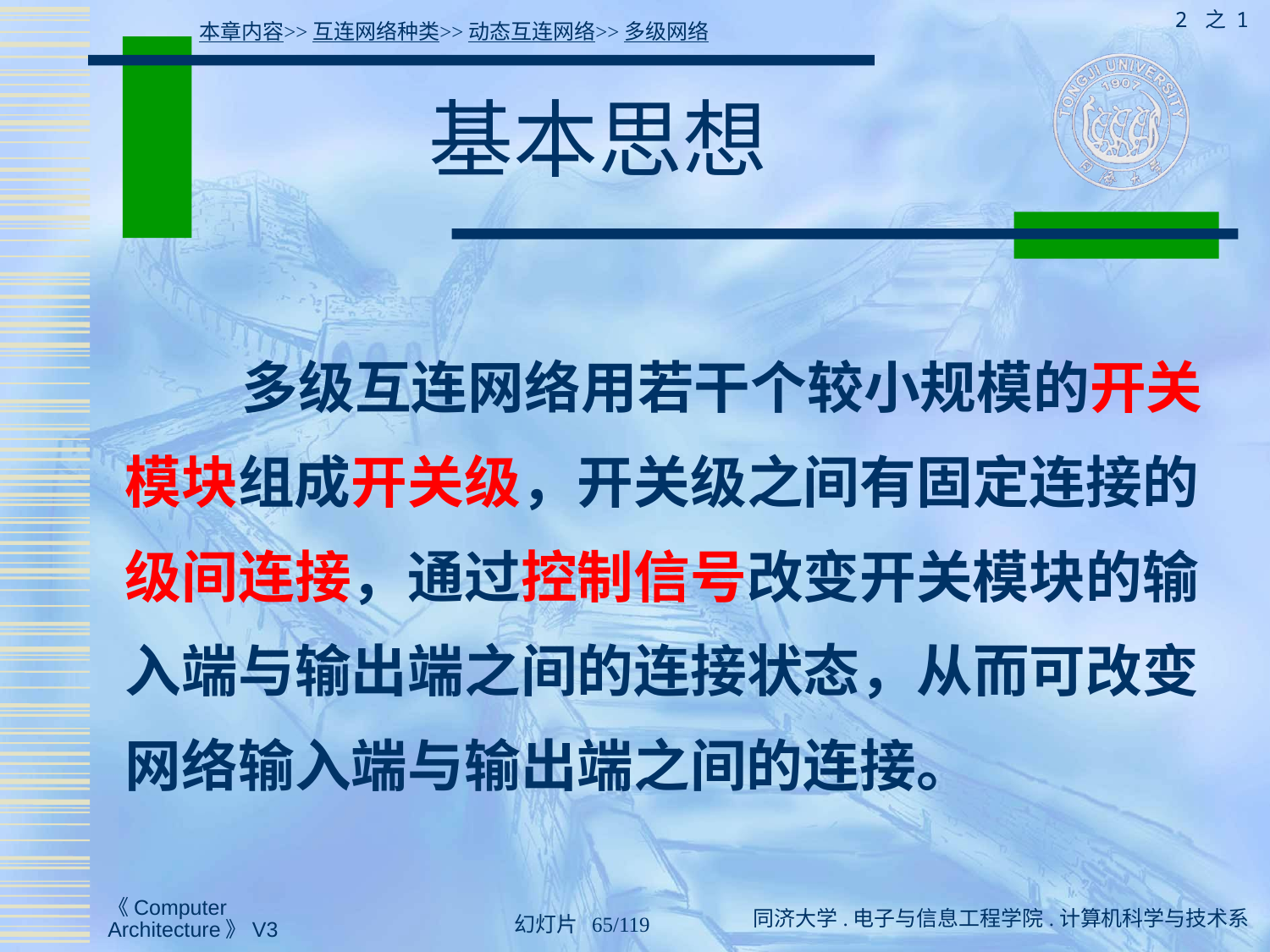

2 之 1
本章内容>>互连网络种类>>动态互连网络>>多级网络
# 基本思想
        多级互连网络用若干个较小规模的开关模块组成开关级，开关级之间有固定连接的级间连接，通过控制信号改变开关模块的输入端与输出端之间的连接状态，从而可改变网络输入端与输出端之间的连接。